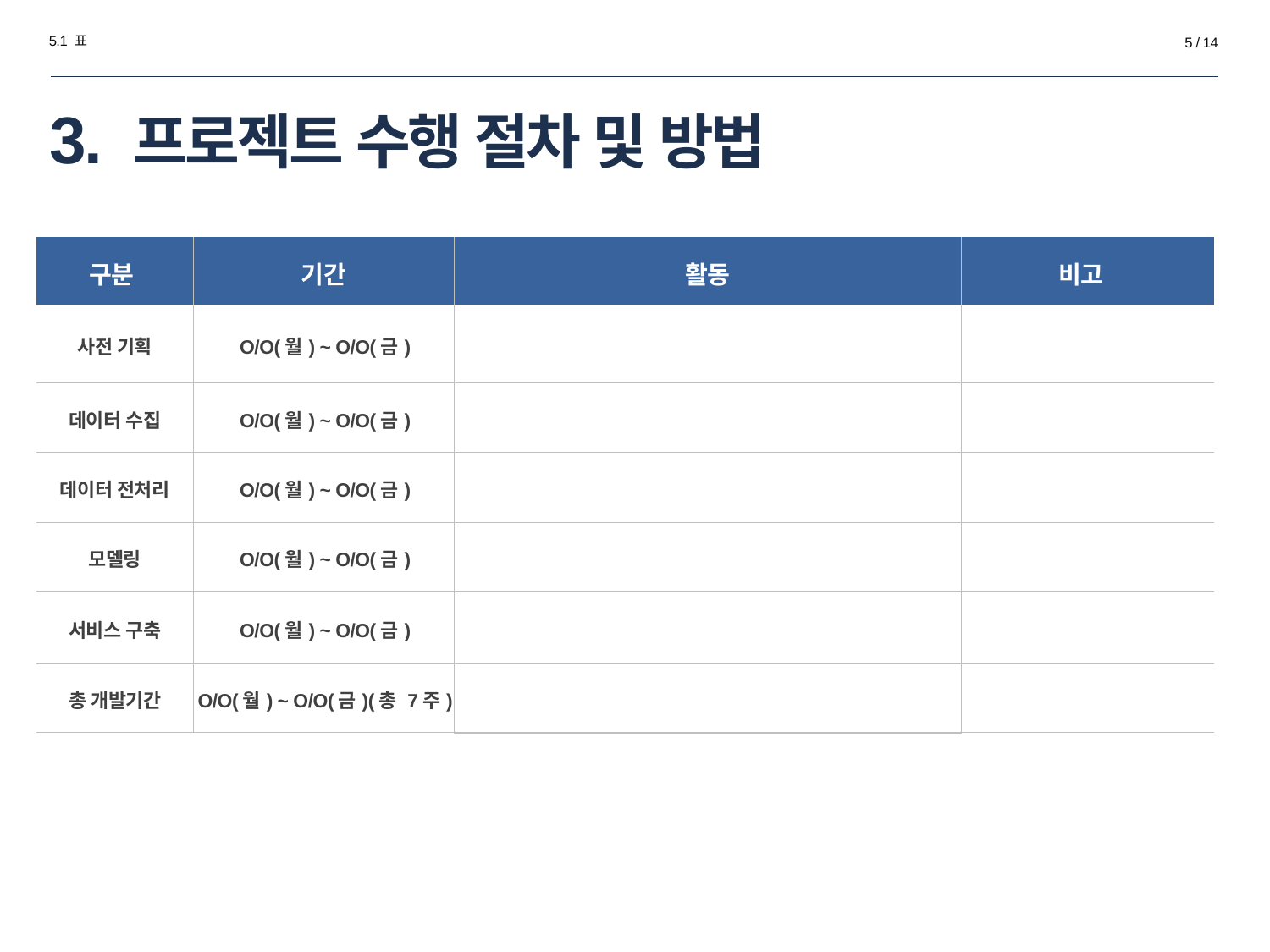

5.1 표
5 / 14
# 3. 프로젝트 수행 절차 및 방법
| 구분 | 기간 | 활동 | 비고 |
| --- | --- | --- | --- |
| 사전 기획 | O/O(월) ~ O/O(금) |  |  |
| 데이터 수집 | O/O(월) ~ O/O(금) |  |  |
| 데이터 전처리 | O/O(월) ~ O/O(금) |  |  |
| 모델링 | O/O(월) ~ O/O(금) |  |  |
| 서비스 구축 | O/O(월) ~ O/O(금) |  |  |
| 총 개발기간 | O/O(월) ~ O/O(금)(총 7주) |  |  |